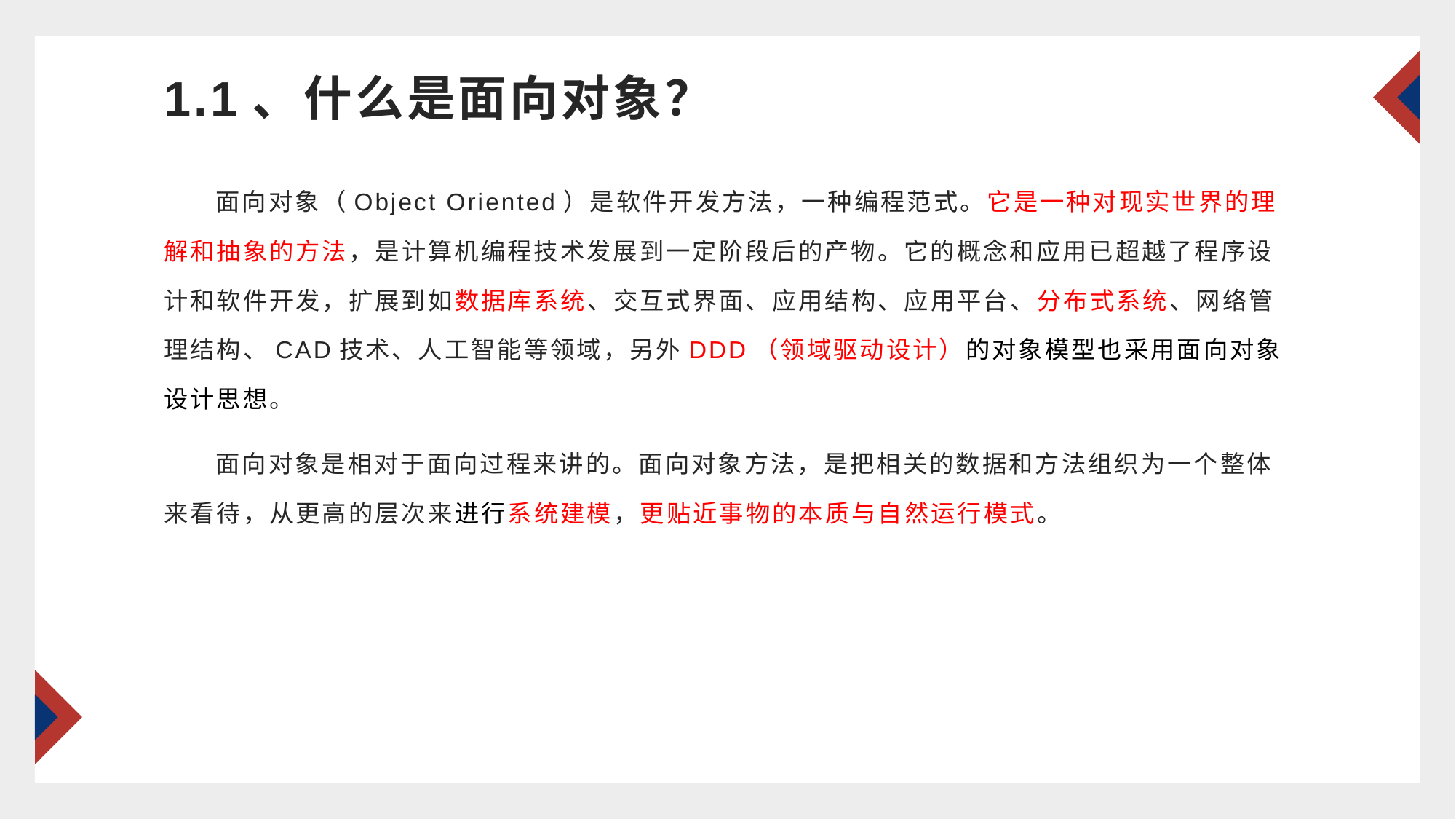

# 1.1、什么是面向对象？
      面向对象（Object Oriented）是软件开发方法，一种编程范式。它是一种对现实世界的理解和抽象的方法，是计算机编程技术发展到一定阶段后的产物。它的概念和应用已超越了程序设计和软件开发，扩展到如数据库系统、交互式界面、应用结构、应用平台、分布式系统、网络管理结构、CAD技术、人工智能等领域，另外DDD（领域驱动设计）的对象模型也采用面向对象设计思想。
      面向对象是相对于面向过程来讲的。面向对象方法，是把相关的数据和方法组织为一个整体来看待，从更高的层次来进行系统建模，更贴近事物的本质与自然运行模式。